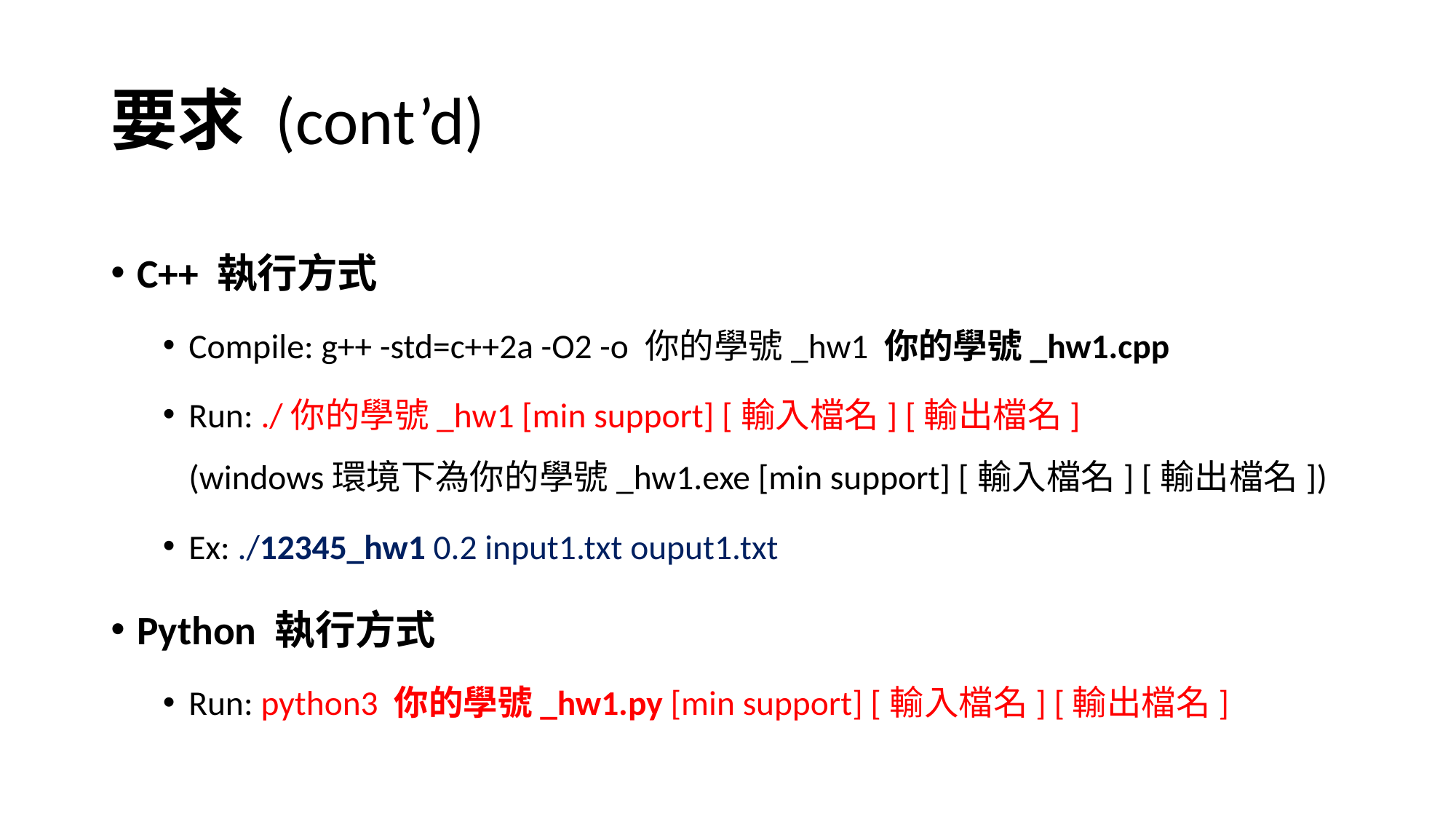

# 要求 (cont’d)
C++ 執行方式
Compile: g++ -std=c++2a -O2 -o 你的學號_hw1 你的學號_hw1.cpp
Run: ./你的學號_hw1 [min support] [輸入檔名] [輸出檔名]
(windows環境下為你的學號_hw1.exe [min support] [輸入檔名] [輸出檔名])
Ex: ./12345_hw1 0.2 input1.txt ouput1.txt
Python 執行方式
Run: python3 你的學號_hw1.py [min support] [輸入檔名] [輸出檔名]